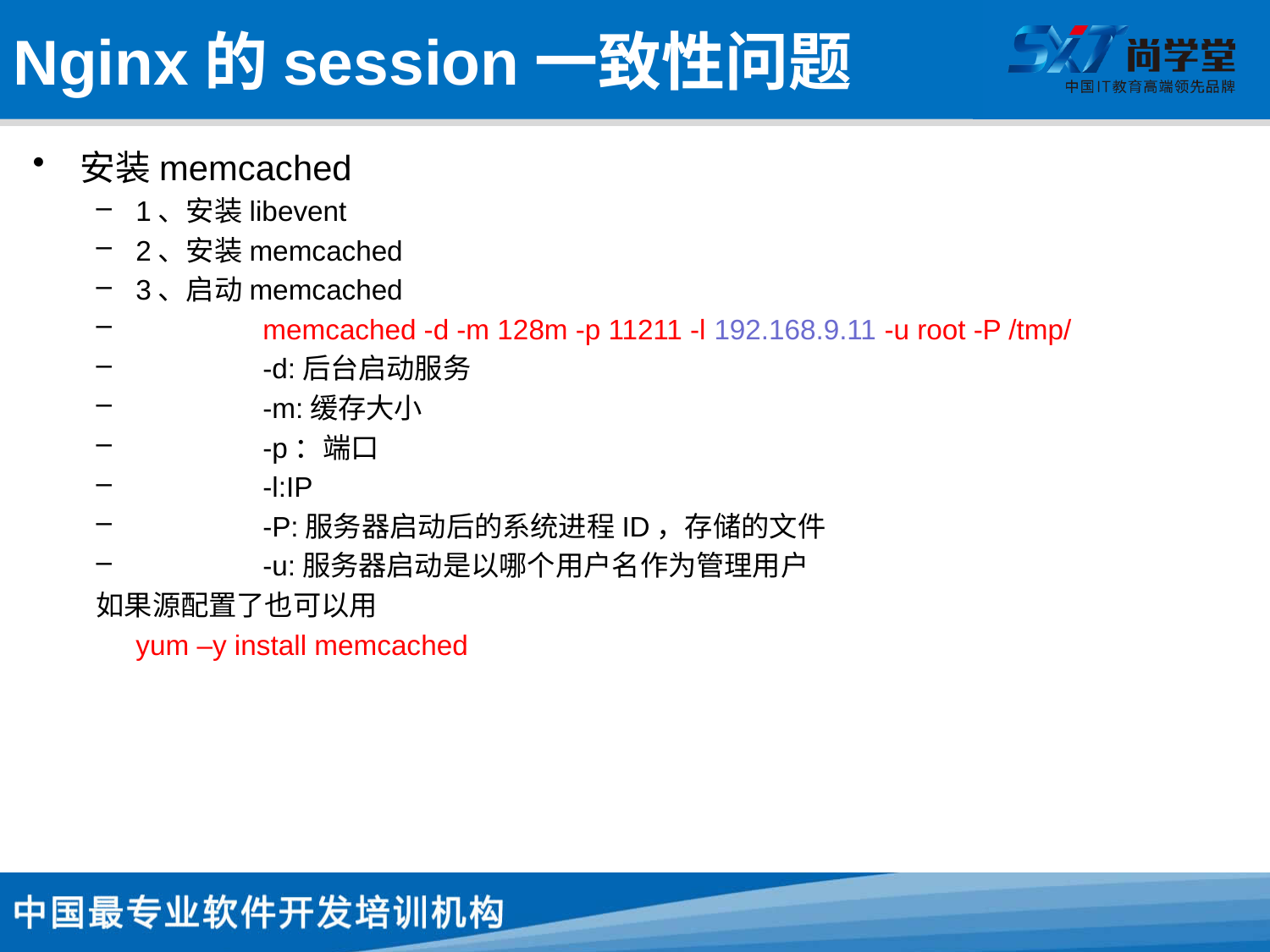

# Nginx的session一致性问题
安装memcached
1、安装libevent
2、安装memcached
3、启动memcached
	memcached -d -m 128m -p 11211 -l 192.168.9.11 -u root -P /tmp/
	-d:后台启动服务
	-m:缓存大小
	-p：端口
	-l:IP
	-P:服务器启动后的系统进程ID，存储的文件
	-u:服务器启动是以哪个用户名作为管理用户
如果源配置了也可以用
	yum –y install memcached